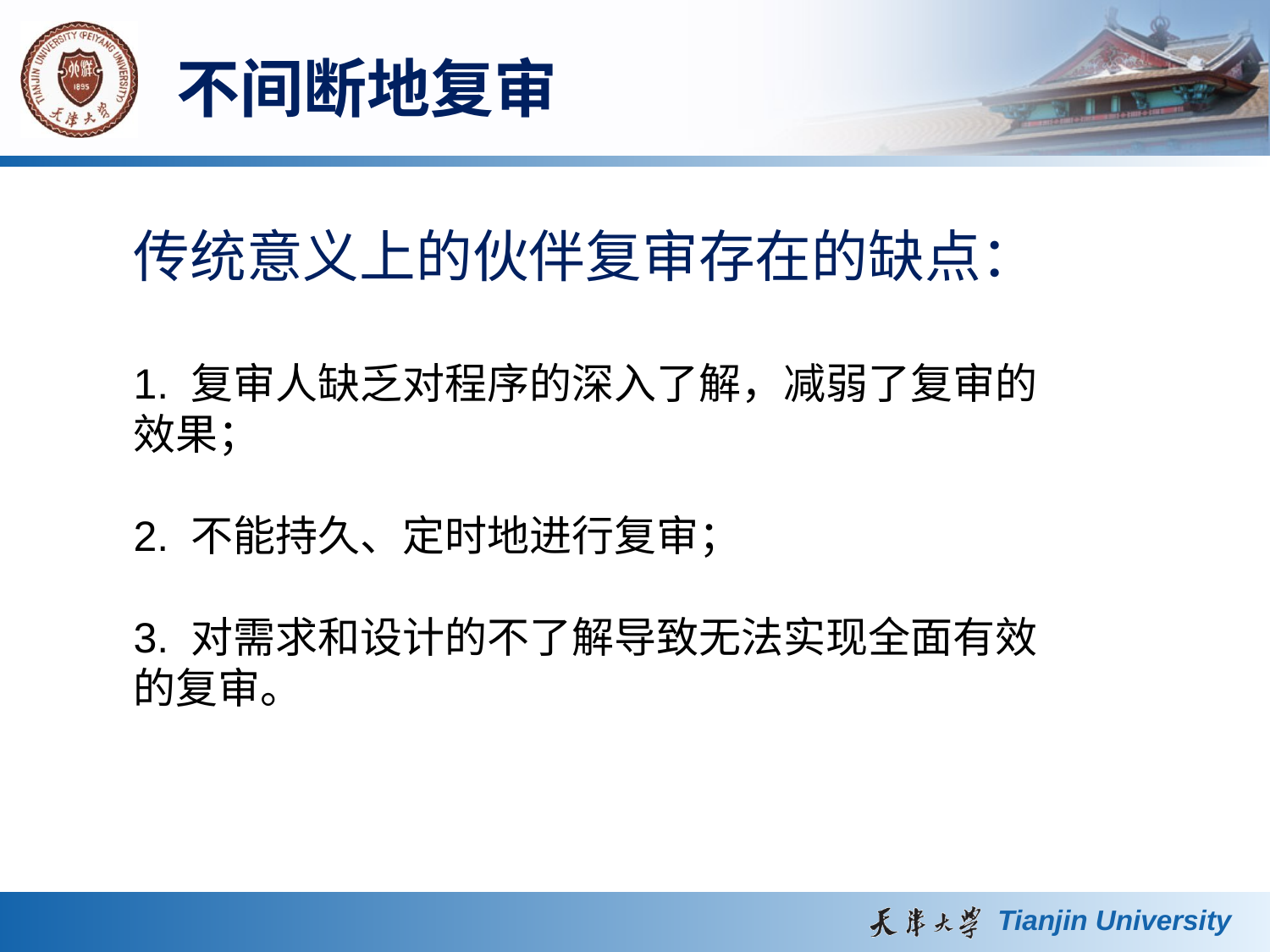

# 不间断地复审
传统意义上的伙伴复审存在的缺点：
1. 复审人缺乏对程序的深入了解，减弱了复审的效果；

2. 不能持久、定时地进行复审；

3. 对需求和设计的不了解导致无法实现全面有效的复审。
26